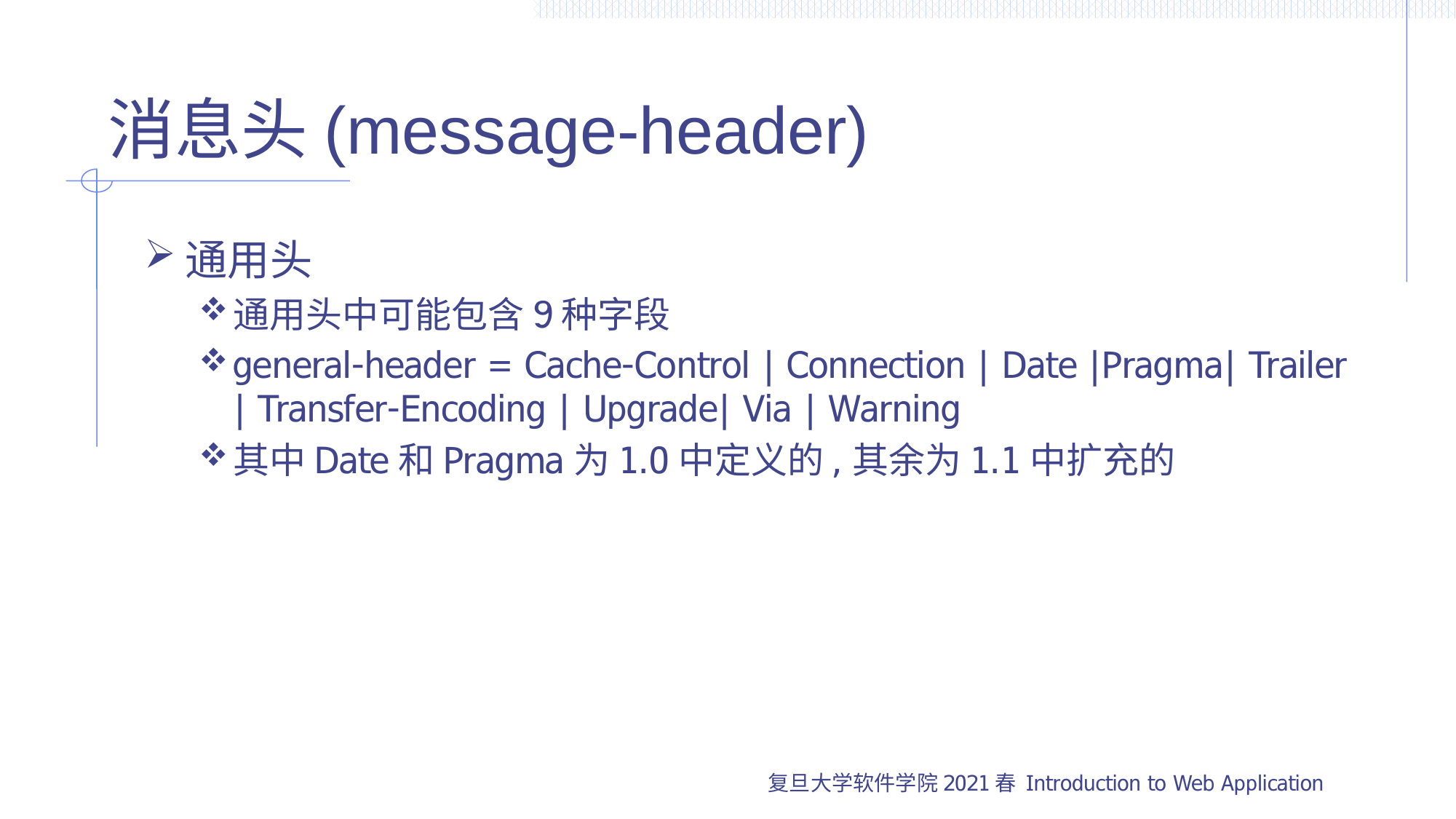

# 消息头(message-header)
通用头
通用头中可能包含9种字段
general-header = Cache-Control | Connection | Date |Pragma| Trailer | Transfer-Encoding | Upgrade| Via | Warning
其中Date和Pragma为1.0中定义的,其余为1.1中扩充的